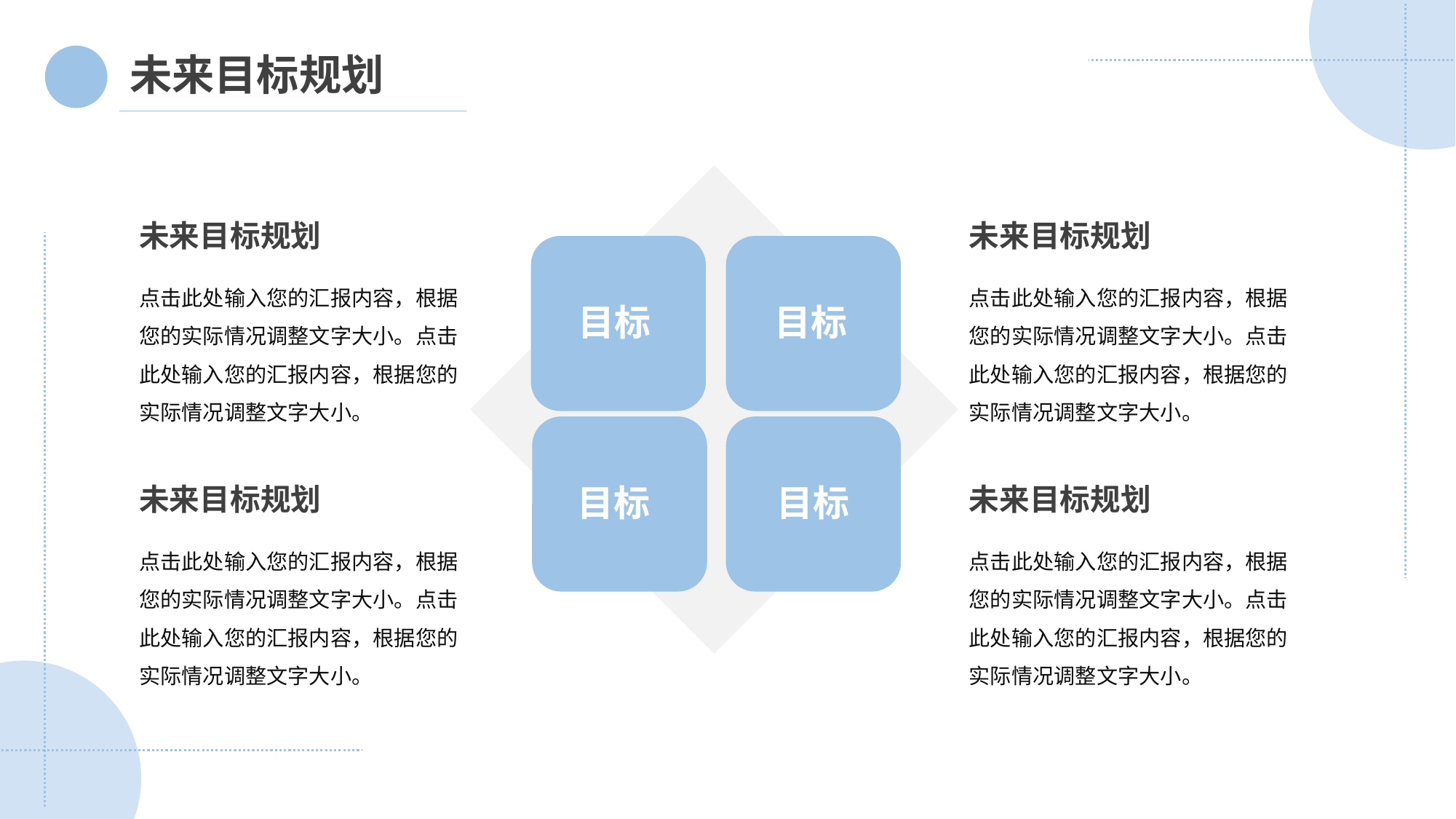

未来目标规划

未来目标规划
未来目标规划

点击此处输入您的汇报内容，根据您的实际情况调整文字大小。点击此处输入您的汇报内容，根据您的实际情况调整文字大小。
点击此处输入您的汇报内容，根据您的实际情况调整文字大小。点击此处输入您的汇报内容，根据您的实际情况调整文字大小。
目标
目标

未来目标规划
未来目标规划
目标
目标
点击此处输入您的汇报内容，根据您的实际情况调整文字大小。点击此处输入您的汇报内容，根据您的实际情况调整文字大小。
点击此处输入您的汇报内容，根据您的实际情况调整文字大小。点击此处输入您的汇报内容，根据您的实际情况调整文字大小。